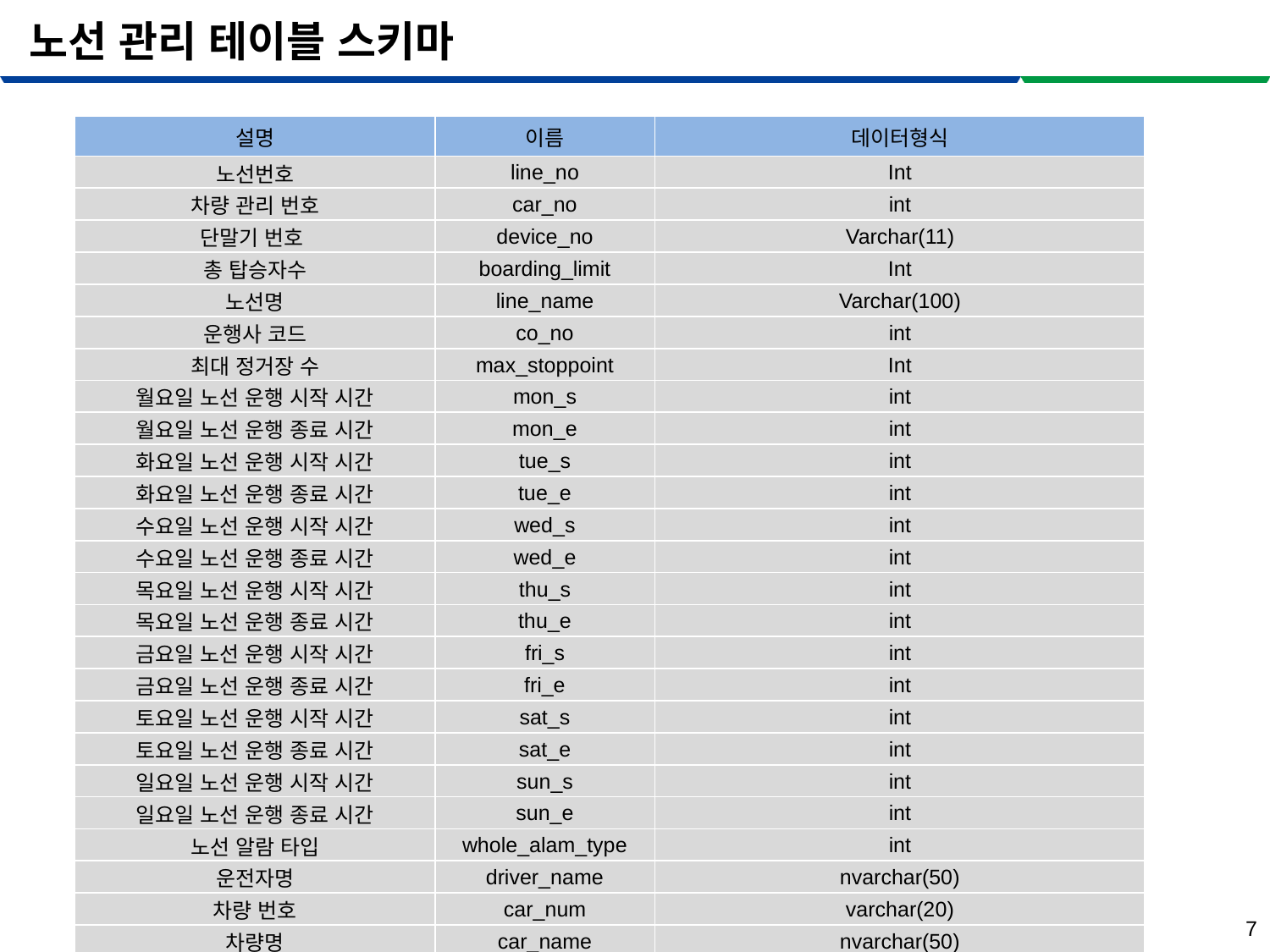

# 노선 관리 테이블 스키마
| 설명 | 이름 | 데이터형식 |
| --- | --- | --- |
| 노선번호 | line\_no | Int |
| 차량 관리 번호 | car\_no | int |
| 단말기 번호 | device\_no | Varchar(11) |
| 총 탑승자수 | boarding\_limit | Int |
| 노선명 | line\_name | Varchar(100) |
| 운행사 코드 | co\_no | int |
| 최대 정거장 수 | max\_stoppoint | Int |
| 월요일 노선 운행 시작 시간 | mon\_s | int |
| 월요일 노선 운행 종료 시간 | mon\_e | int |
| 화요일 노선 운행 시작 시간 | tue\_s | int |
| 화요일 노선 운행 종료 시간 | tue\_e | int |
| 수요일 노선 운행 시작 시간 | wed\_s | int |
| 수요일 노선 운행 종료 시간 | wed\_e | int |
| 목요일 노선 운행 시작 시간 | thu\_s | int |
| 목요일 노선 운행 종료 시간 | thu\_e | int |
| 금요일 노선 운행 시작 시간 | fri\_s | int |
| 금요일 노선 운행 종료 시간 | fri\_e | int |
| 토요일 노선 운행 시작 시간 | sat\_s | int |
| 토요일 노선 운행 종료 시간 | sat\_e | int |
| 일요일 노선 운행 시작 시간 | sun\_s | int |
| 일요일 노선 운행 종료 시간 | sun\_e | int |
| 노선 알람 타입 | whole\_alam\_type | int |
| 운전자명 | driver\_name | nvarchar(50) |
| 차량 번호 | car\_num | varchar(20) |
| 차량명 | car\_name | nvarchar(50) |